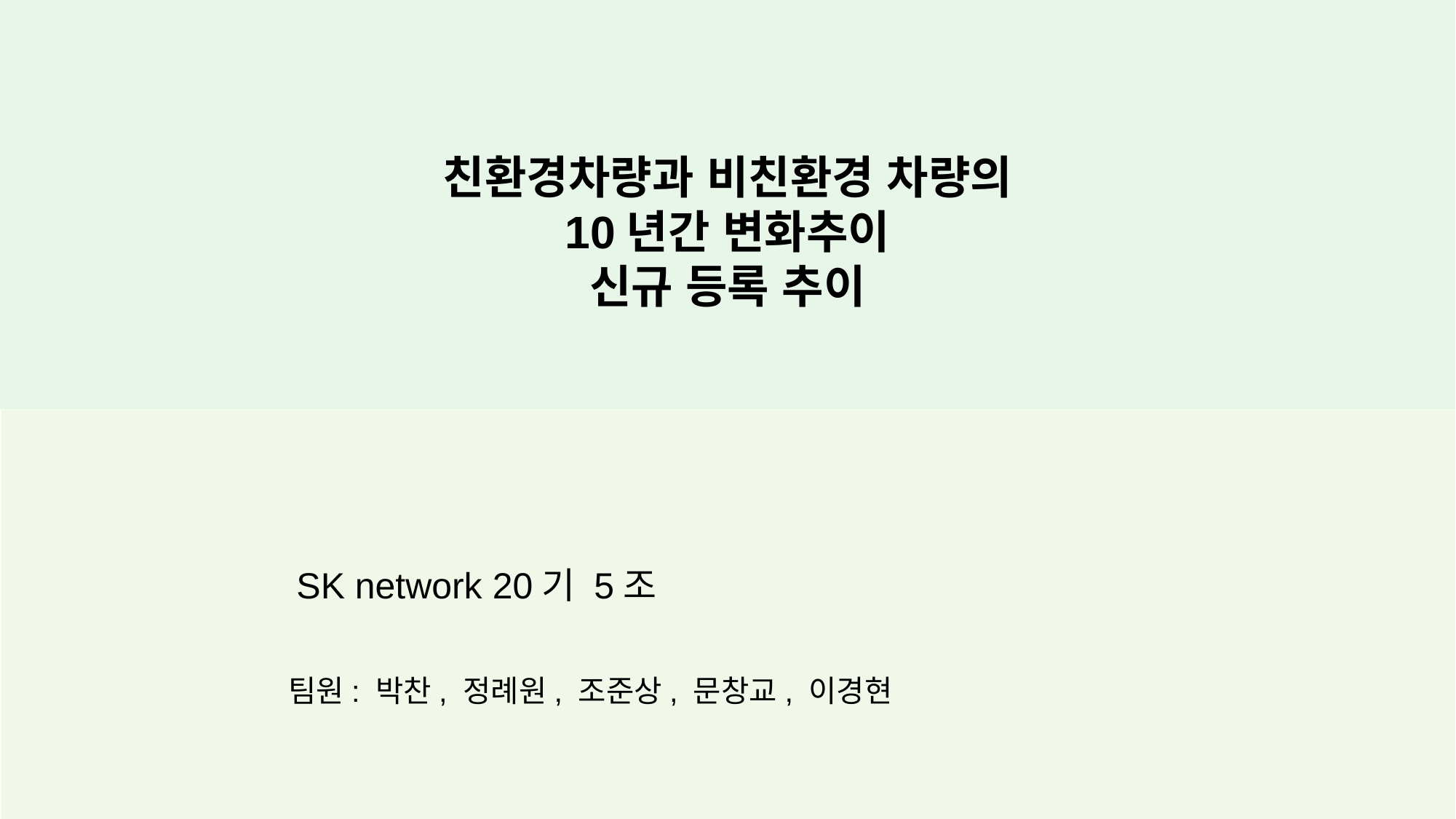

친환경차량과 비친환경 차량의
10년간 변화추이
신규 등록 추이

SK network 20기 5조

팀원: 박찬, 정례원, 조준상, 문창교, 이경현